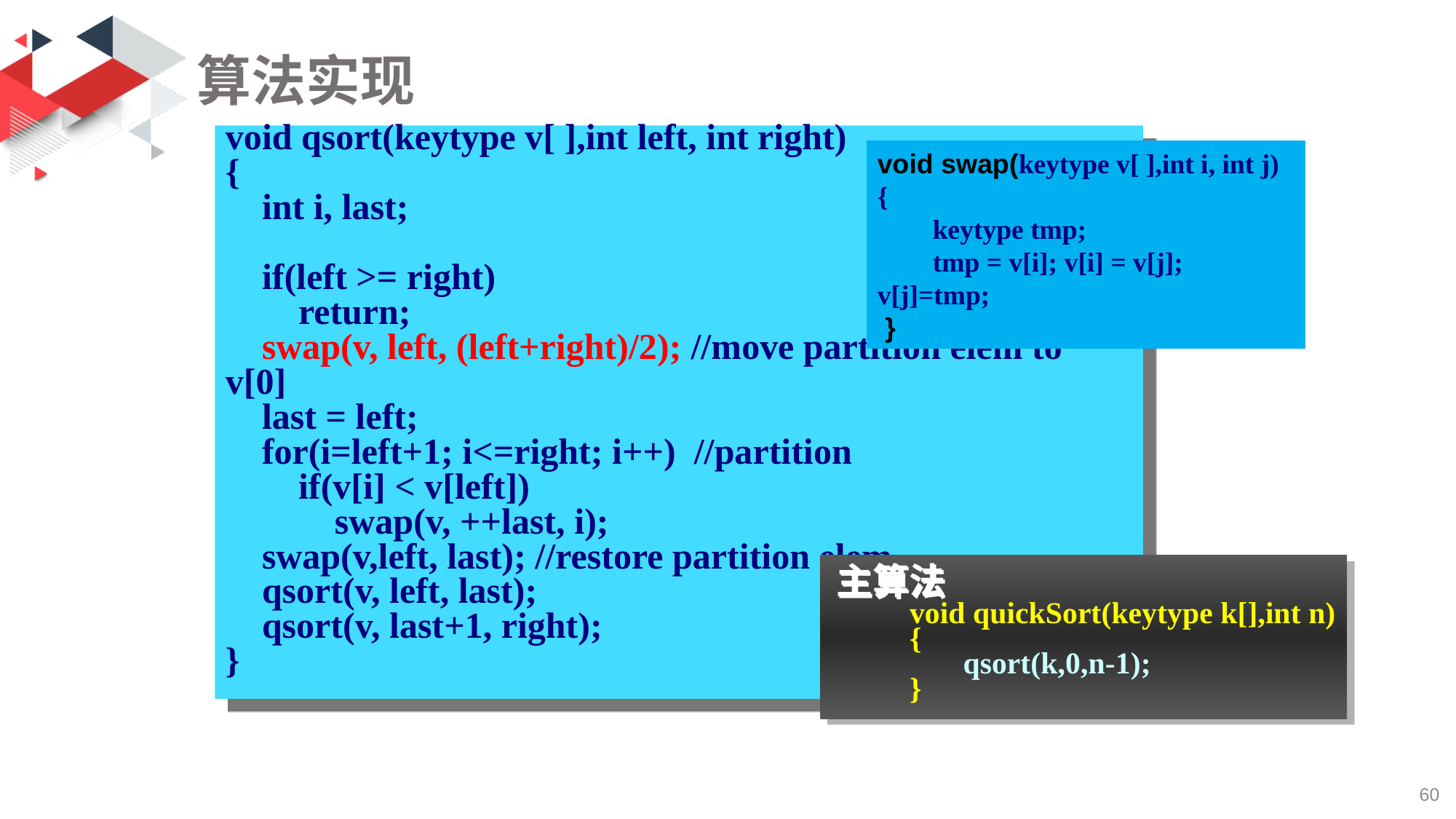

# 算法实现
void qsort(keytype v[ ],int left, int right)
{
    int i, last;

    if(left >= right)
        return;
    swap(v, left, (left+right)/2); //move partition elem to v[0]
    last = left;
    for(i=left+1; i<=right; i++)  //partition
        if(v[i] < v[left])
            swap(v, ++last, i);
    swap(v,left, last); //restore partition elem
    qsort(v, left, last);
    qsort(v, last+1, right);
}

void swap(keytype v[ ],int i, int j)
{
        keytype tmp;
        tmp = v[i]; v[i] = v[j]; v[j]=tmp;
 }
主算法

void quickSort(keytype k[],int n)
{
       qsort(k,0,n-1);
}

60